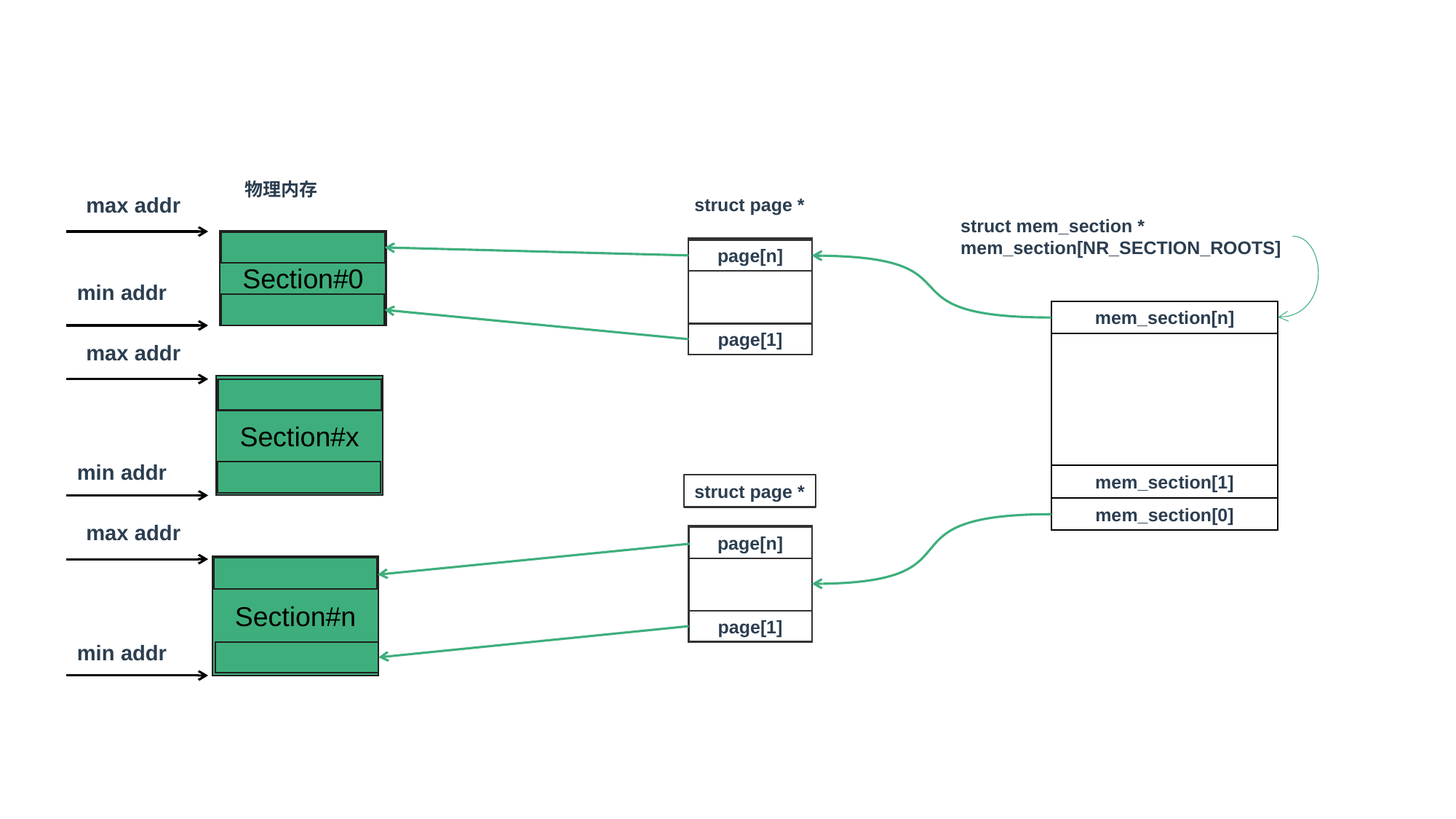

物理内存
max addr
struct page *
struct mem_section *
mem_section[NR_SECTION_ROOTS]
Section#0

page[n]
min addr

mem_section[n]

page[1]
max addr
Section#x

min addr

mem_section[1]
struct page *
mem_section[0]
max addr

page[n]
Section#n

page[1]
min addr